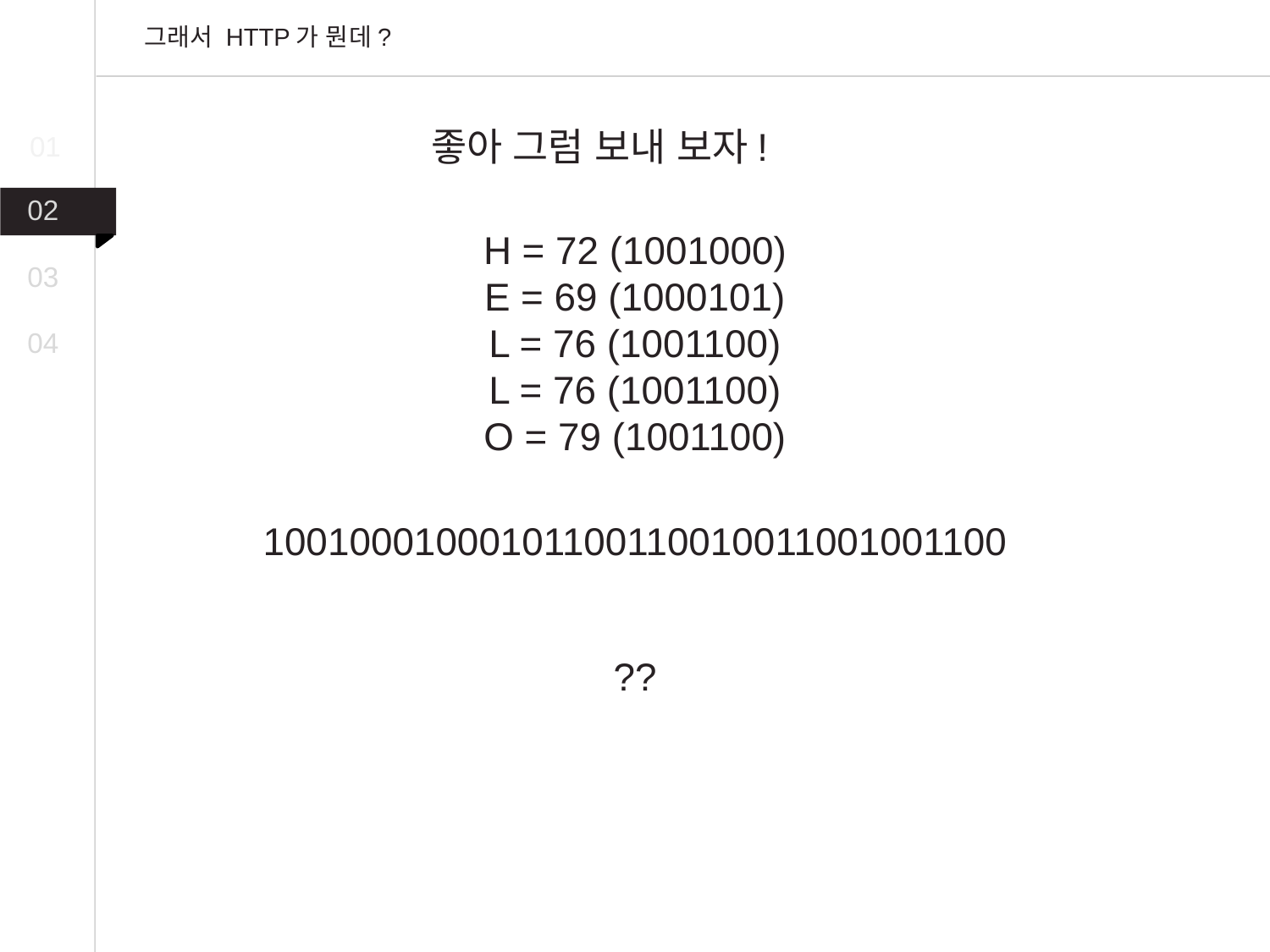

그래서 HTTP가 뭔데?
좋아 그럼 보내 보자!
01
02

H = 72 (1001000)
E = 69 (1000101)
L = 76 (1001100)
L = 76 (1001100)
O = 79 (1001100)

03
04
10010001000101100110010011001001100
??